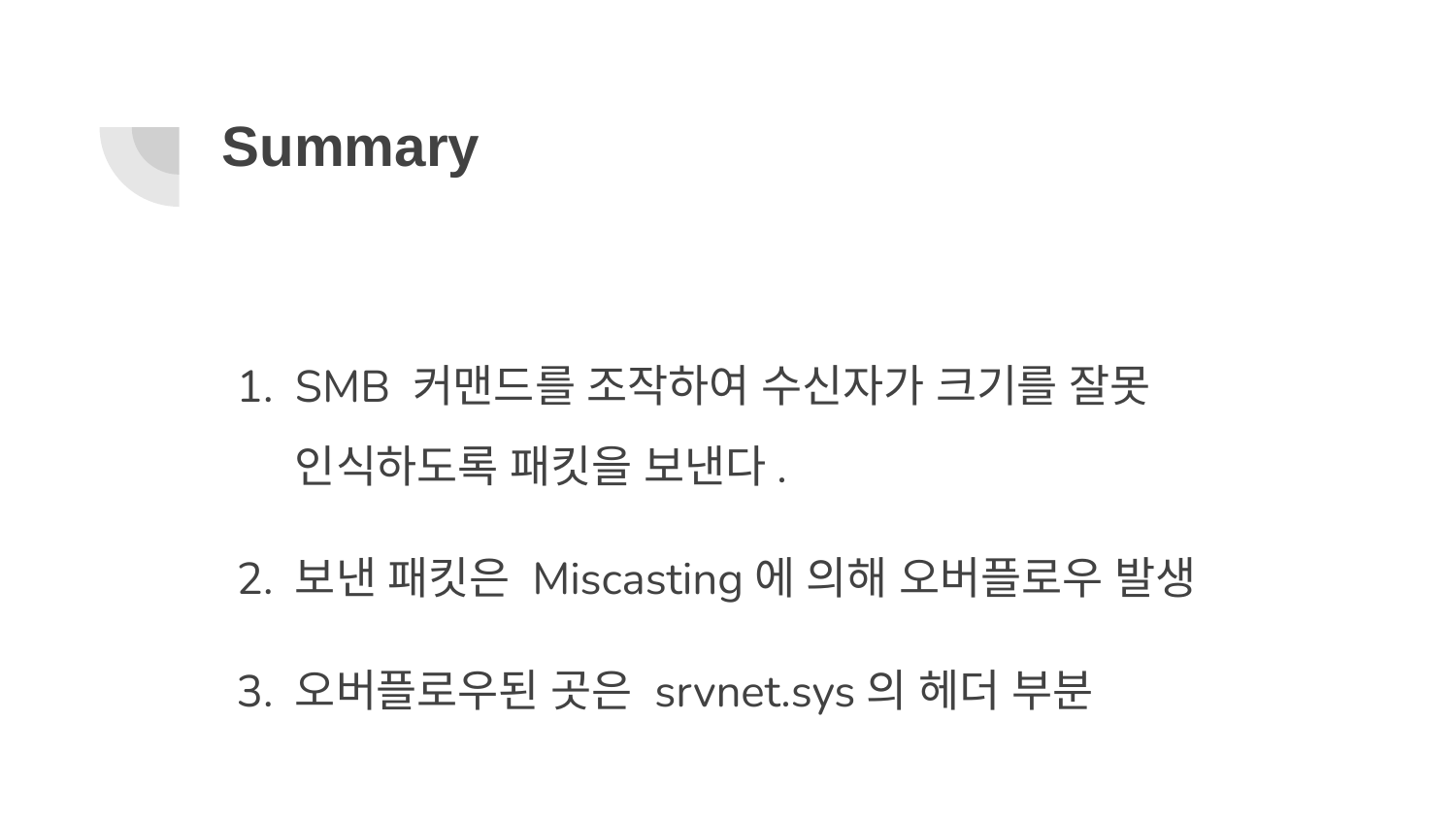

# Summary
SMB 커맨드를 조작하여 수신자가 크기를 잘못 인식하도록 패킷을 보낸다.
보낸 패킷은 Miscasting에 의해 오버플로우 발생
오버플로우된 곳은 srvnet.sys의 헤더 부분